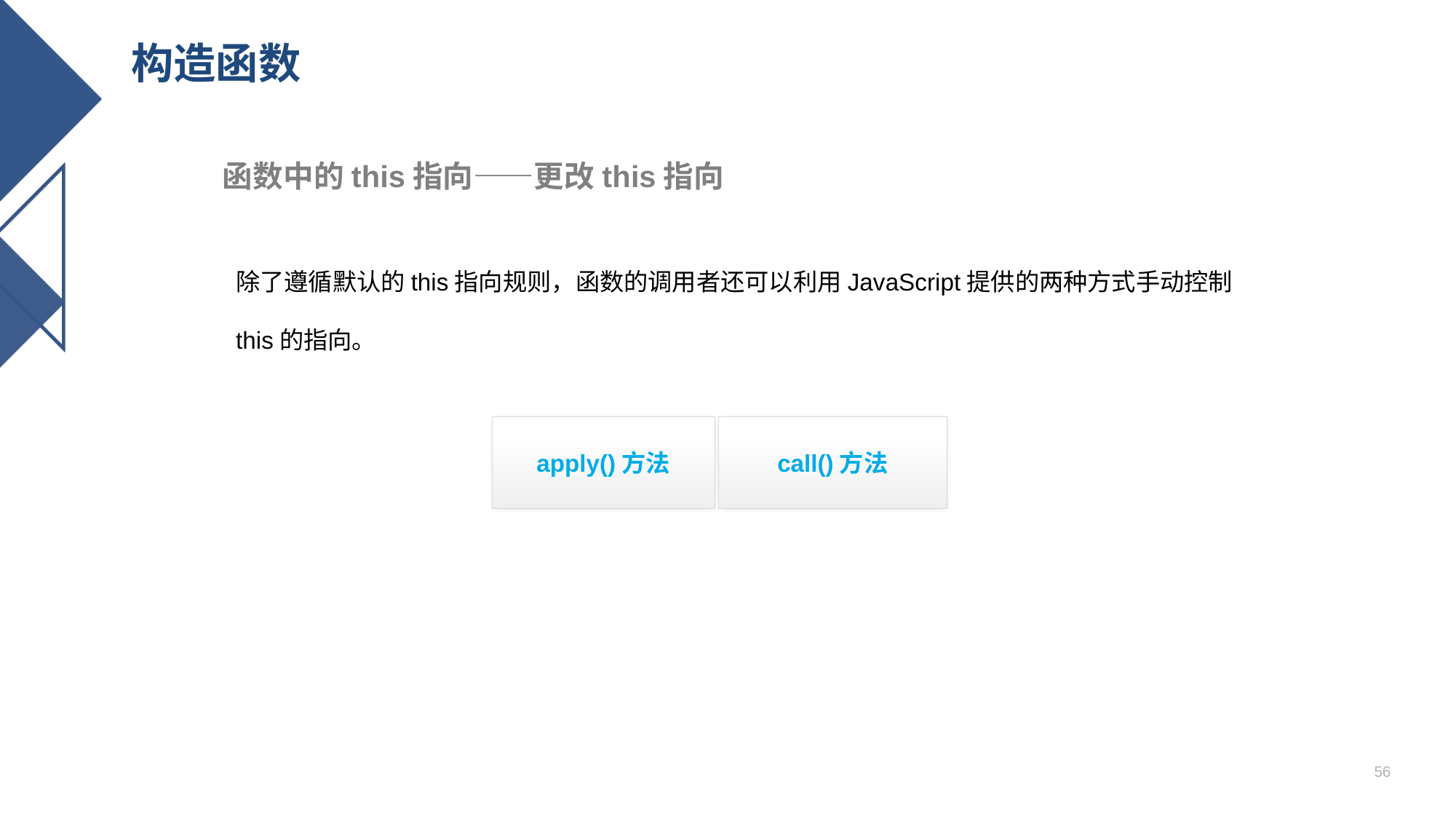

# 构造函数
函数中的this指向——更改this指向
除了遵循默认的this指向规则，函数的调用者还可以利用JavaScript提供的两种方式手动控制this的指向。
apply()方法
call()方法
56